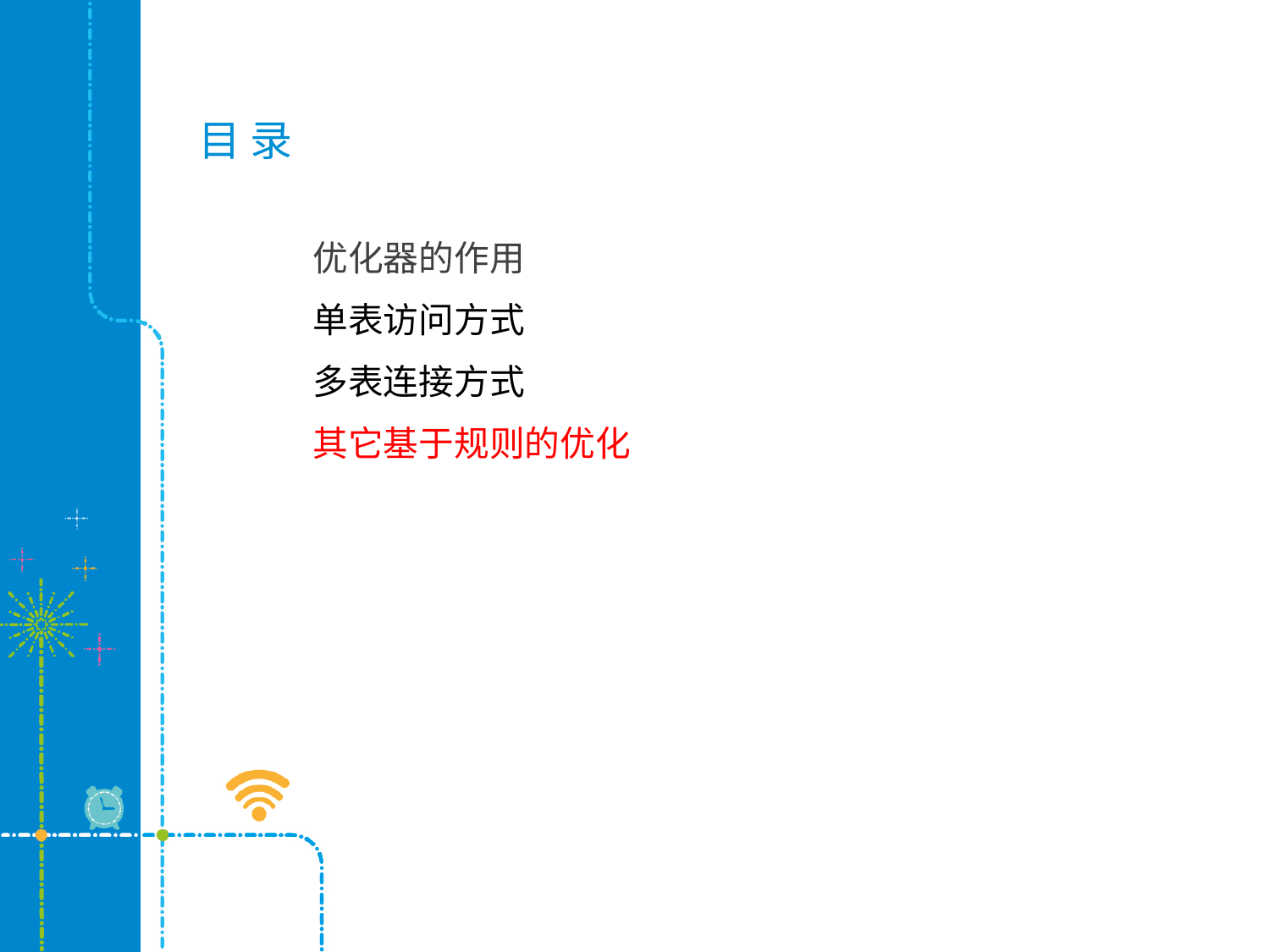

# 目 录
优化器的作用
单表访问方式
多表连接方式
其它基于规则的优化